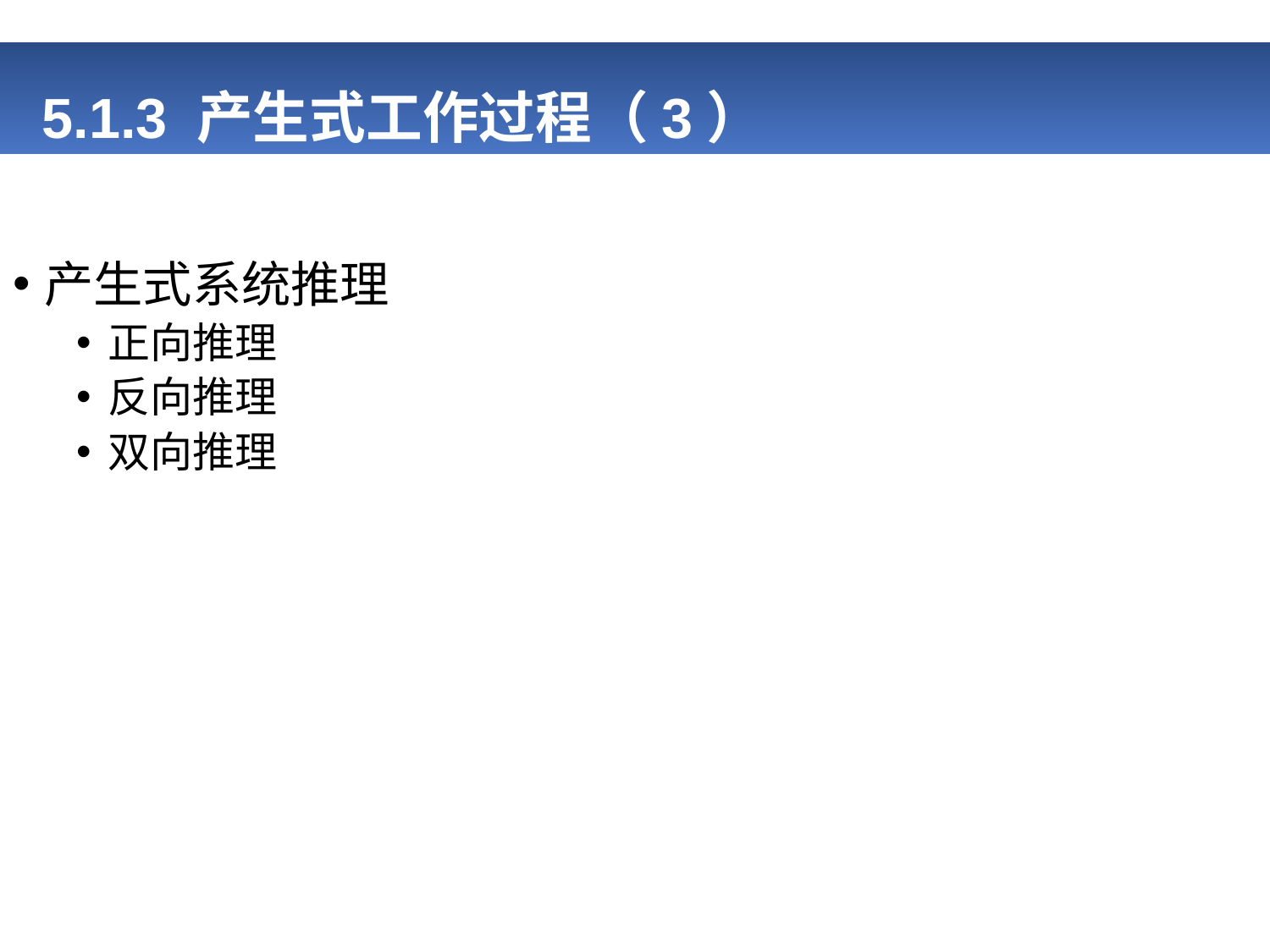

# 5.1.3 产生式工作过程（3）
产生式系统推理
正向推理
反向推理
双向推理

21